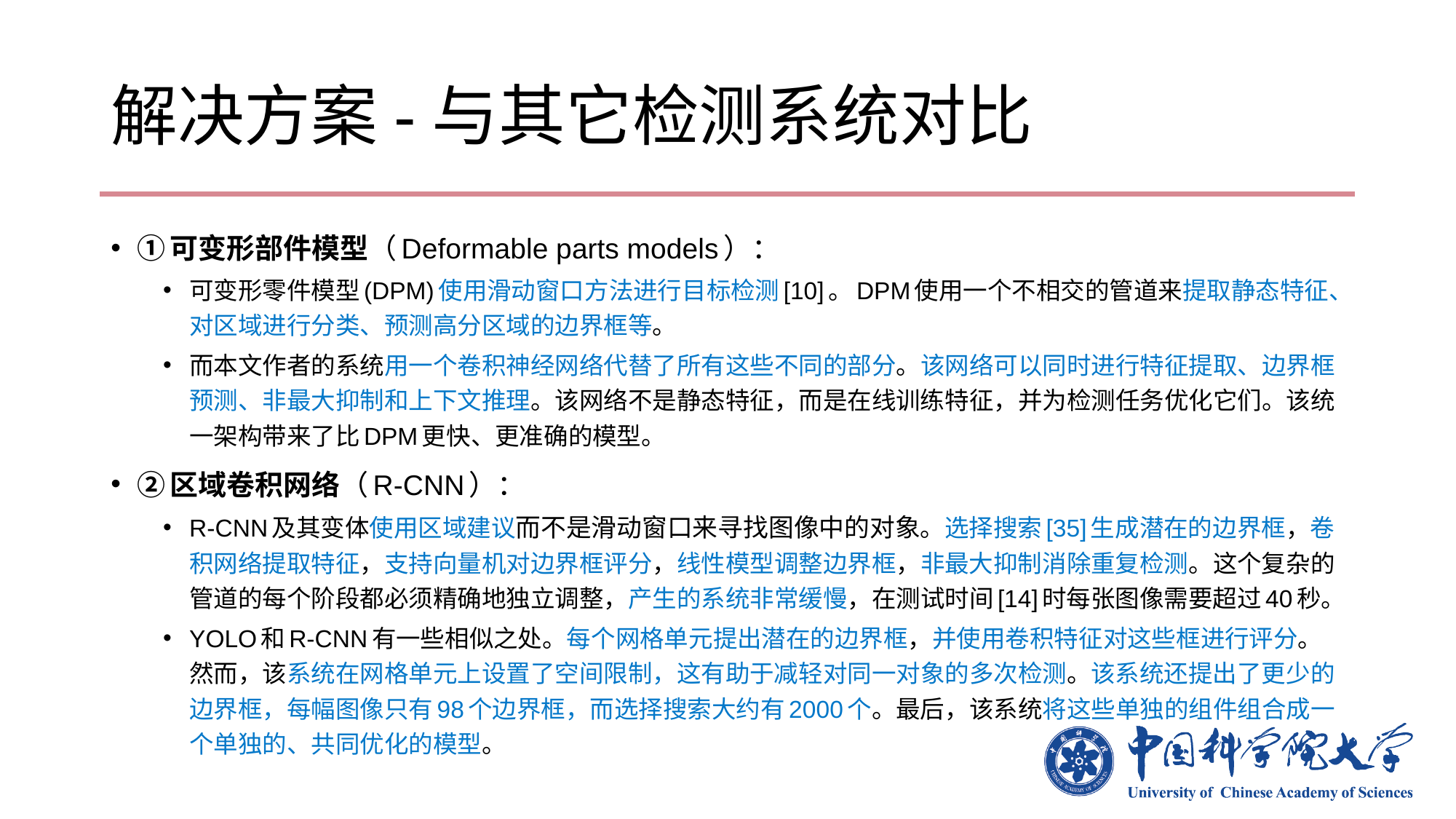

# 解决方案-与其它检测系统对比
①可变形部件模型（Deformable parts models）：
可变形零件模型(DPM)使用滑动窗口方法进行目标检测[10]。DPM使用一个不相交的管道来提取静态特征、对区域进行分类、预测高分区域的边界框等。
而本文作者的系统用一个卷积神经网络代替了所有这些不同的部分。该网络可以同时进行特征提取、边界框预测、非最大抑制和上下文推理。该网络不是静态特征，而是在线训练特征，并为检测任务优化它们。该统一架构带来了比DPM更快、更准确的模型。
②区域卷积网络（R-CNN）：
R-CNN及其变体使用区域建议而不是滑动窗口来寻找图像中的对象。选择搜索[35]生成潜在的边界框，卷积网络提取特征，支持向量机对边界框评分，线性模型调整边界框，非最大抑制消除重复检测。这个复杂的管道的每个阶段都必须精确地独立调整，产生的系统非常缓慢，在测试时间[14]时每张图像需要超过40秒。
YOLO和R-CNN有一些相似之处。每个网格单元提出潜在的边界框，并使用卷积特征对这些框进行评分。然而，该系统在网格单元上设置了空间限制，这有助于减轻对同一对象的多次检测。该系统还提出了更少的边界框，每幅图像只有98个边界框，而选择搜索大约有2000个。最后，该系统将这些单独的组件组合成一个单独的、共同优化的模型。